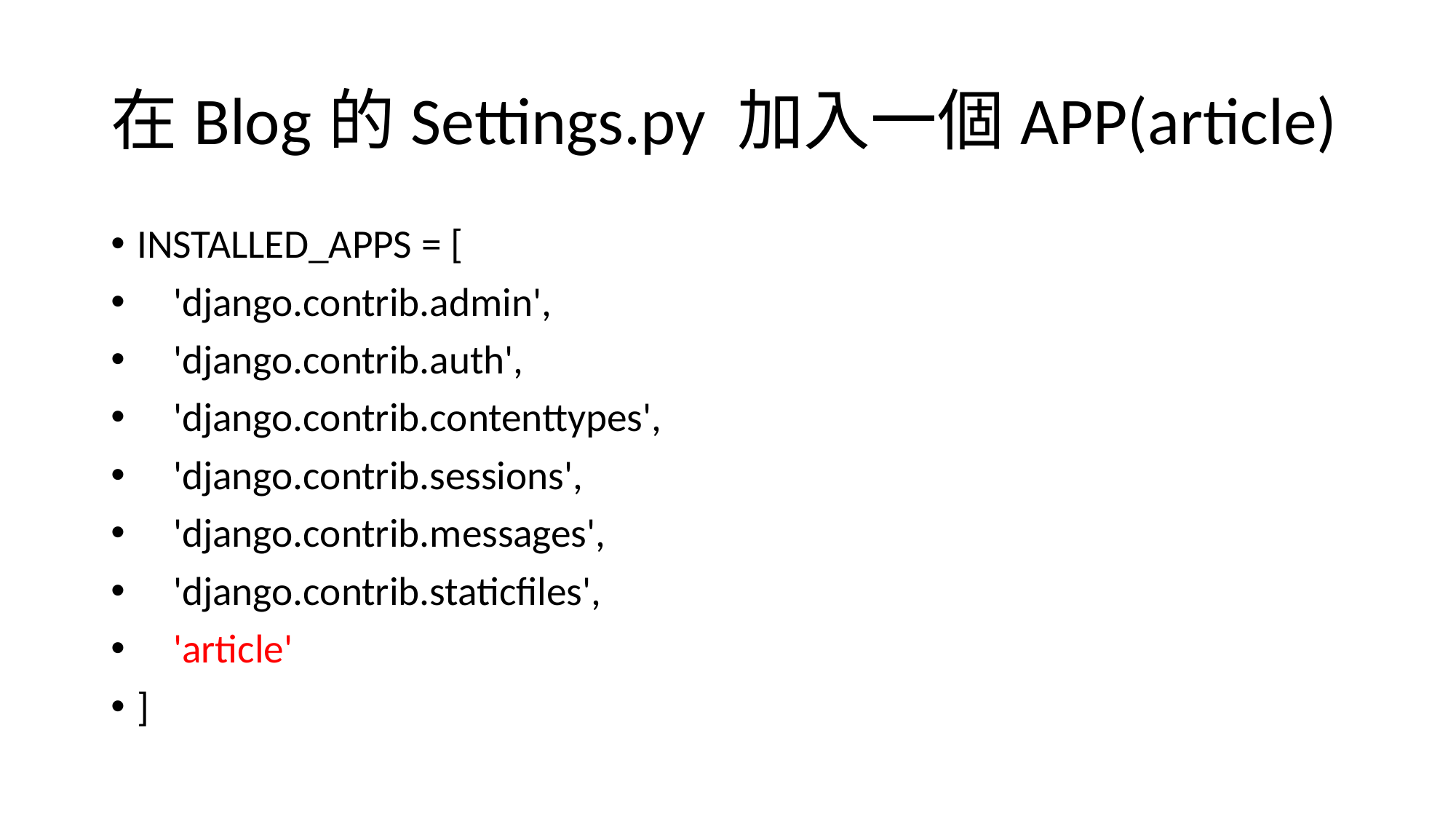

# 在Blog的Settings.py 加入一個APP(article)
INSTALLED_APPS = [
    'django.contrib.admin',
    'django.contrib.auth',
    'django.contrib.contenttypes',
    'django.contrib.sessions',
    'django.contrib.messages',
    'django.contrib.staticfiles',
    'article'
]